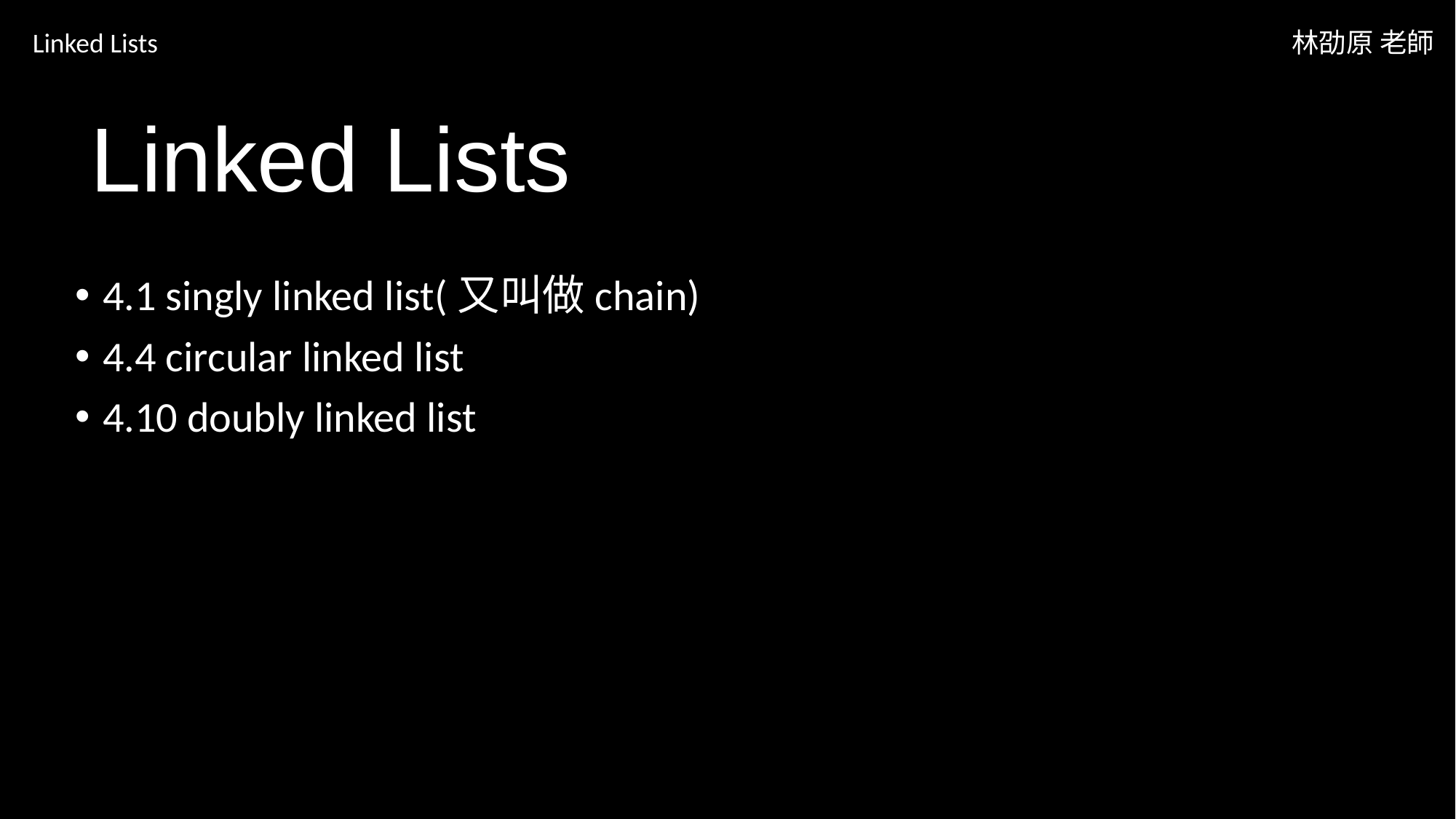

Linked Lists
林劭原 老師
# Linked Lists
4.1 singly linked list(又叫做chain)
4.4 circular linked list
4.10 doubly linked list